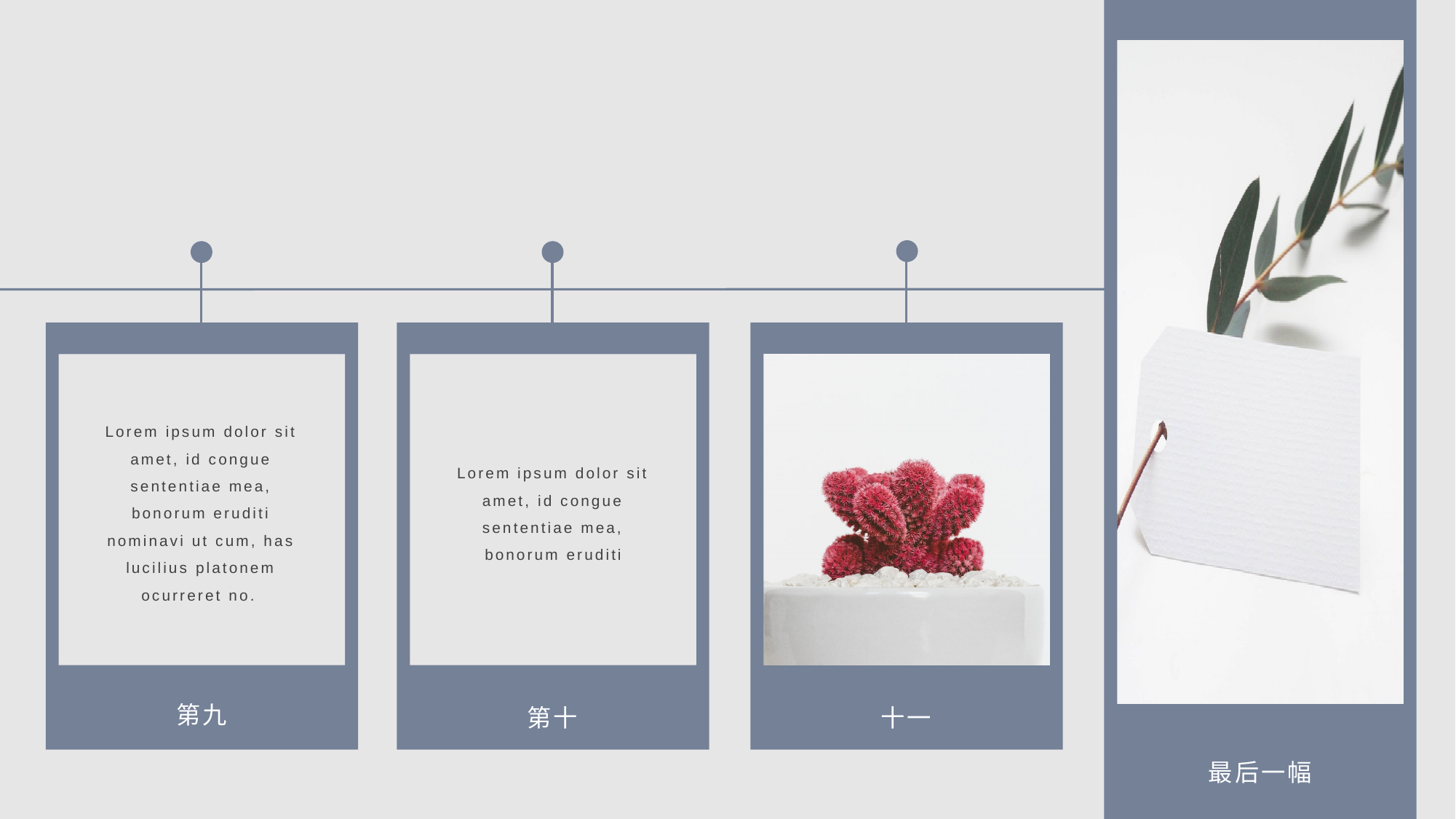

Lorem ipsum dolor sit amet, id congue sententiae mea, bonorum eruditi nominavi ut cum, has lucilius platonem ocurreret no.
Lorem ipsum dolor sit amet, id congue sententiae mea, bonorum eruditi
第九
第十
十一
最后一幅